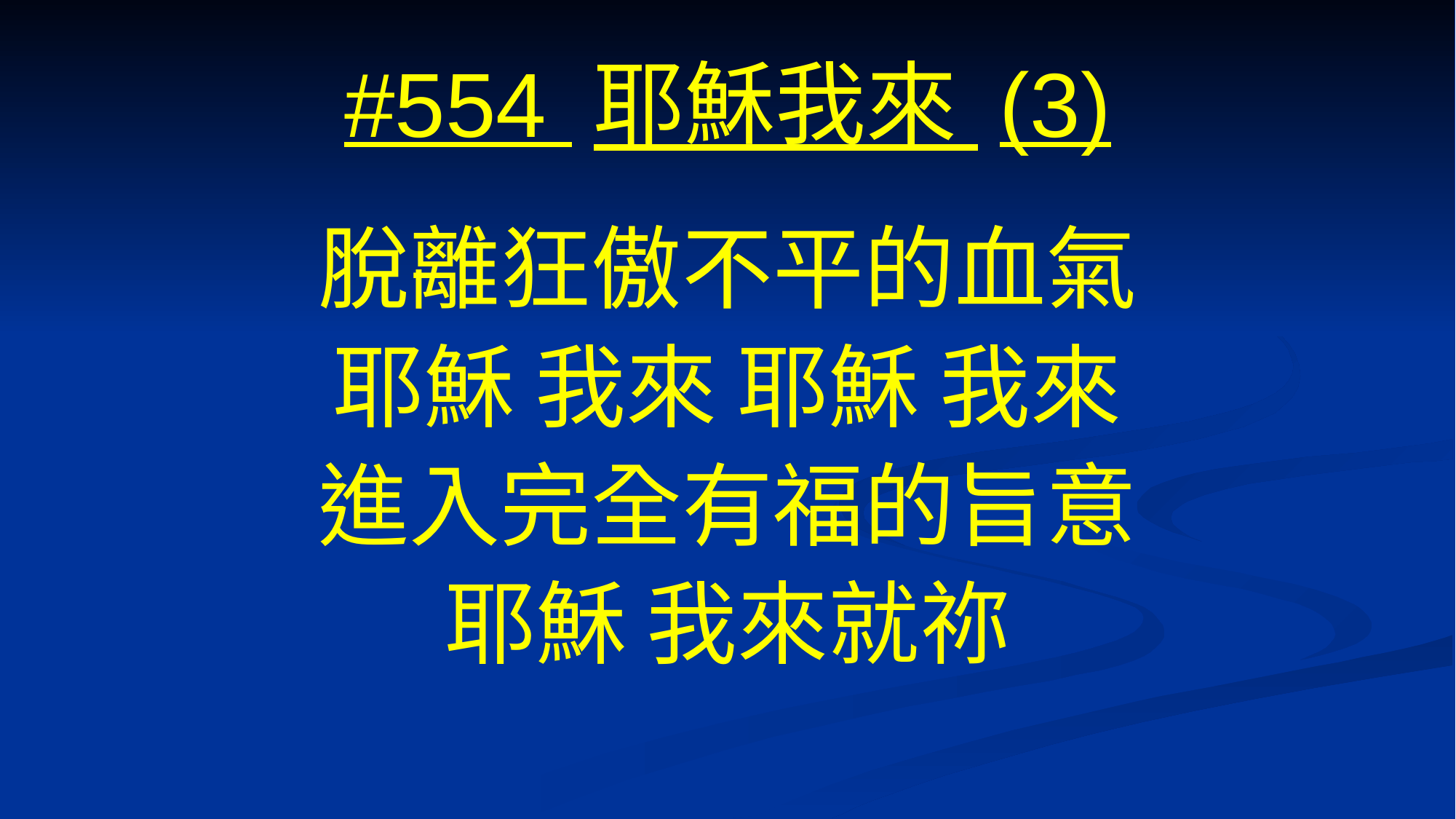

# #554 耶穌我來 (3)
脫離狂傲不平的血氣
耶穌 我來 耶穌 我來
進入完全有福的旨意
耶穌 我來就祢